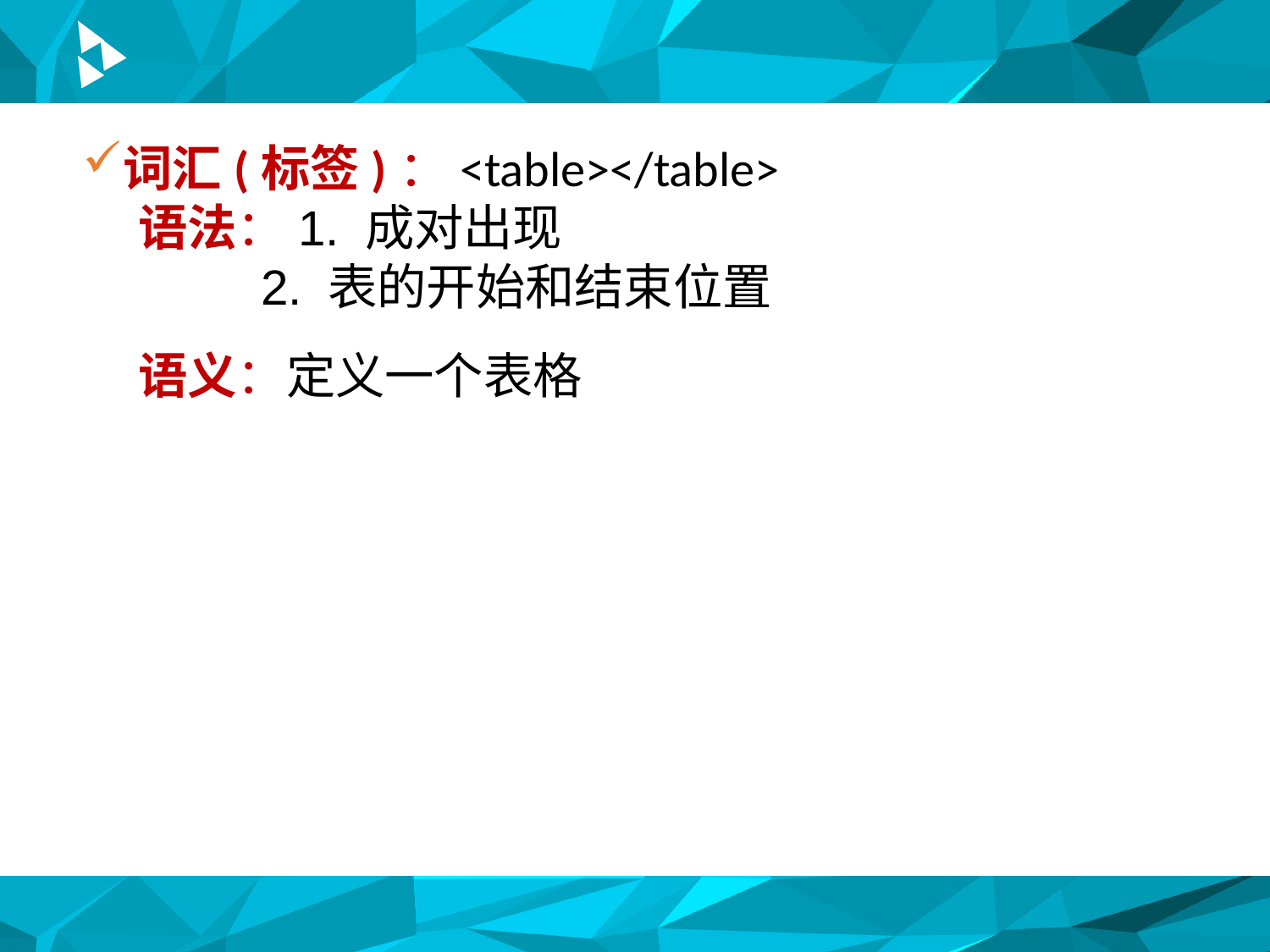

#
词汇(标签)：<table></table>
    语法：1. 成对出现
             2. 表的开始和结束位置
    语义：定义一个表格